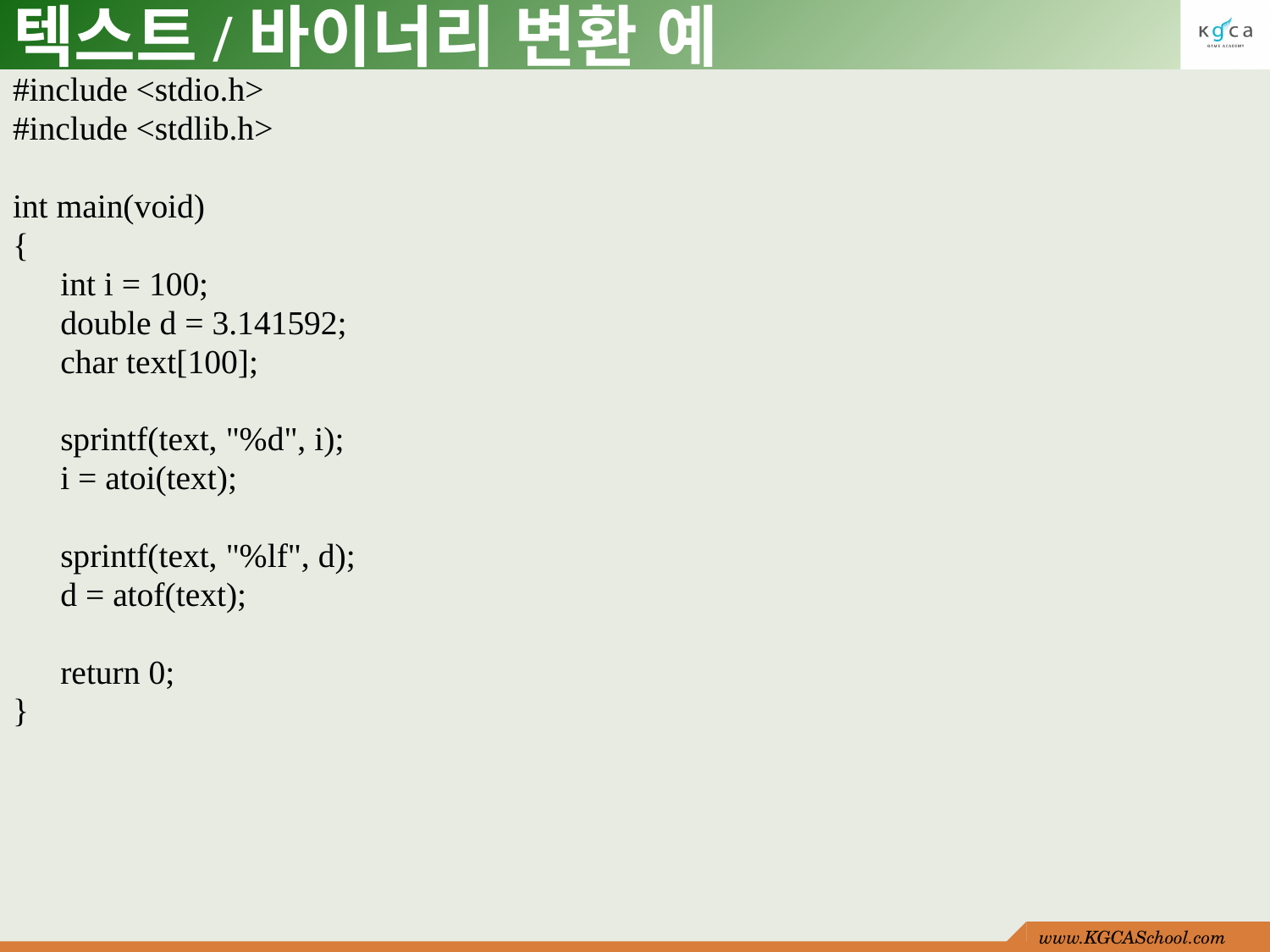

# 텍스트/바이너리 변환 예
#include <stdio.h>
#include <stdlib.h>

int main(void)
{
	int i = 100;
	double d = 3.141592;
	char text[100];

	sprintf(text, "%d", i);
	i = atoi(text);

	sprintf(text, "%lf", d);
	d = atof(text);

	return 0;
}